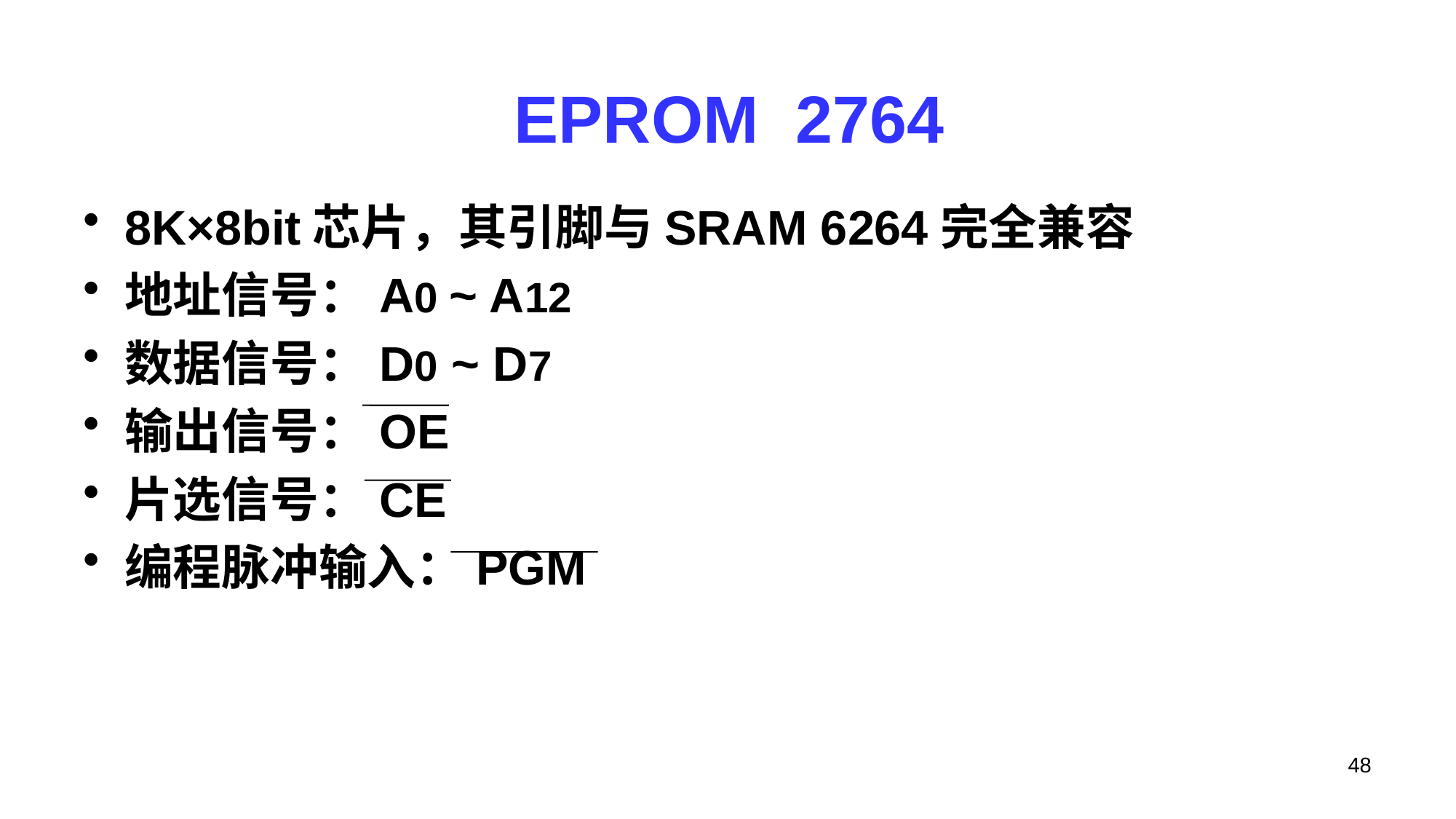

# EPROM  2764
8K×8bit芯片，其引脚与SRAM 6264完全兼容
地址信号：A0 ~ A12
数据信号：D0 ~ D7
输出信号：OE
片选信号：CE
编程脉冲输入：PGM

48